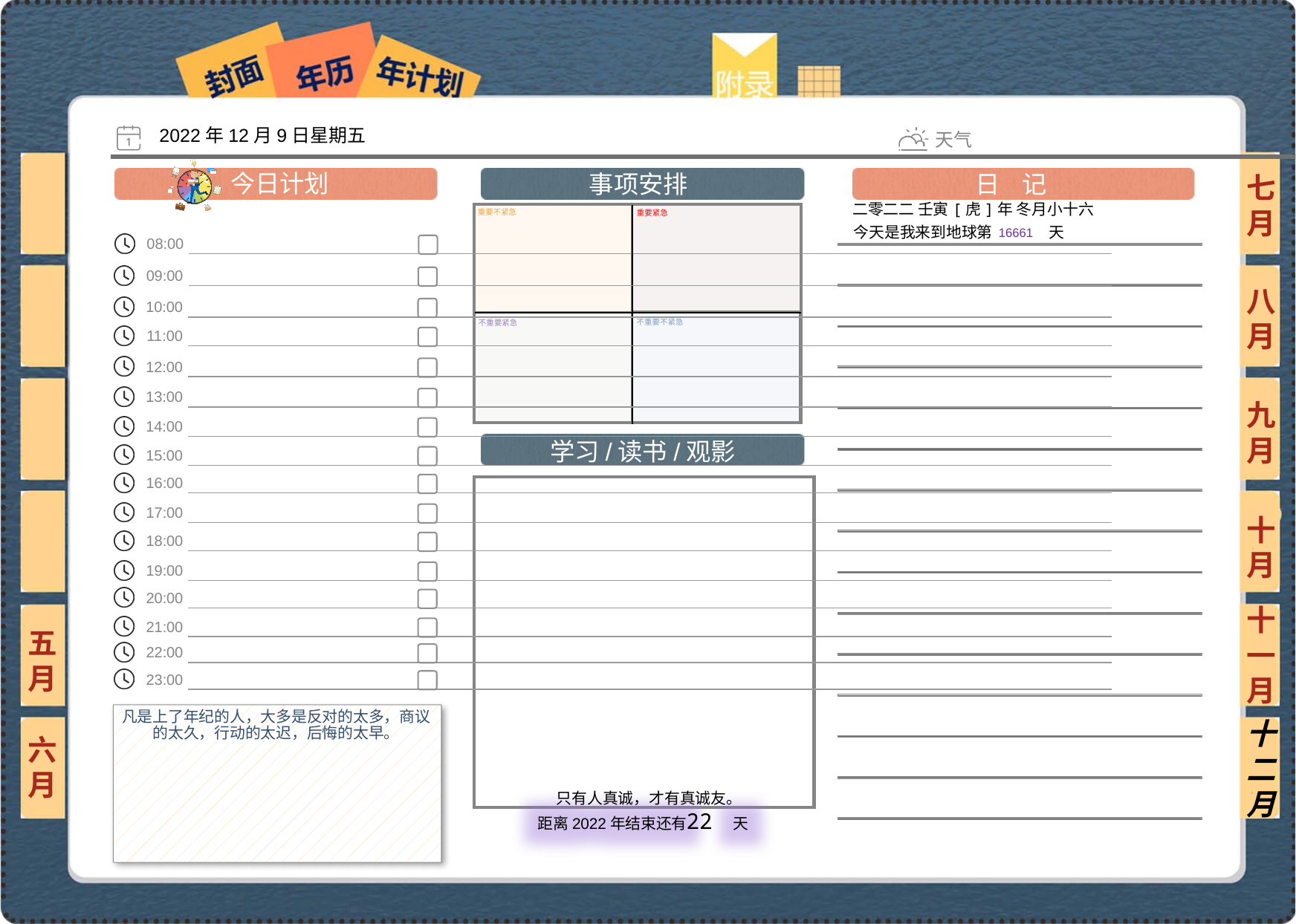

2022年12月9日星期五
七月
二零二二 壬寅[虎]年 冬月小十六
16661
八月
九月
十月
十一月
五月
凡是上了年纪的人，大多是反对的太多，商议的太久，行动的太迟，后悔的太早。

六月
十二月
22
 只有人真诚，才有真诚友。